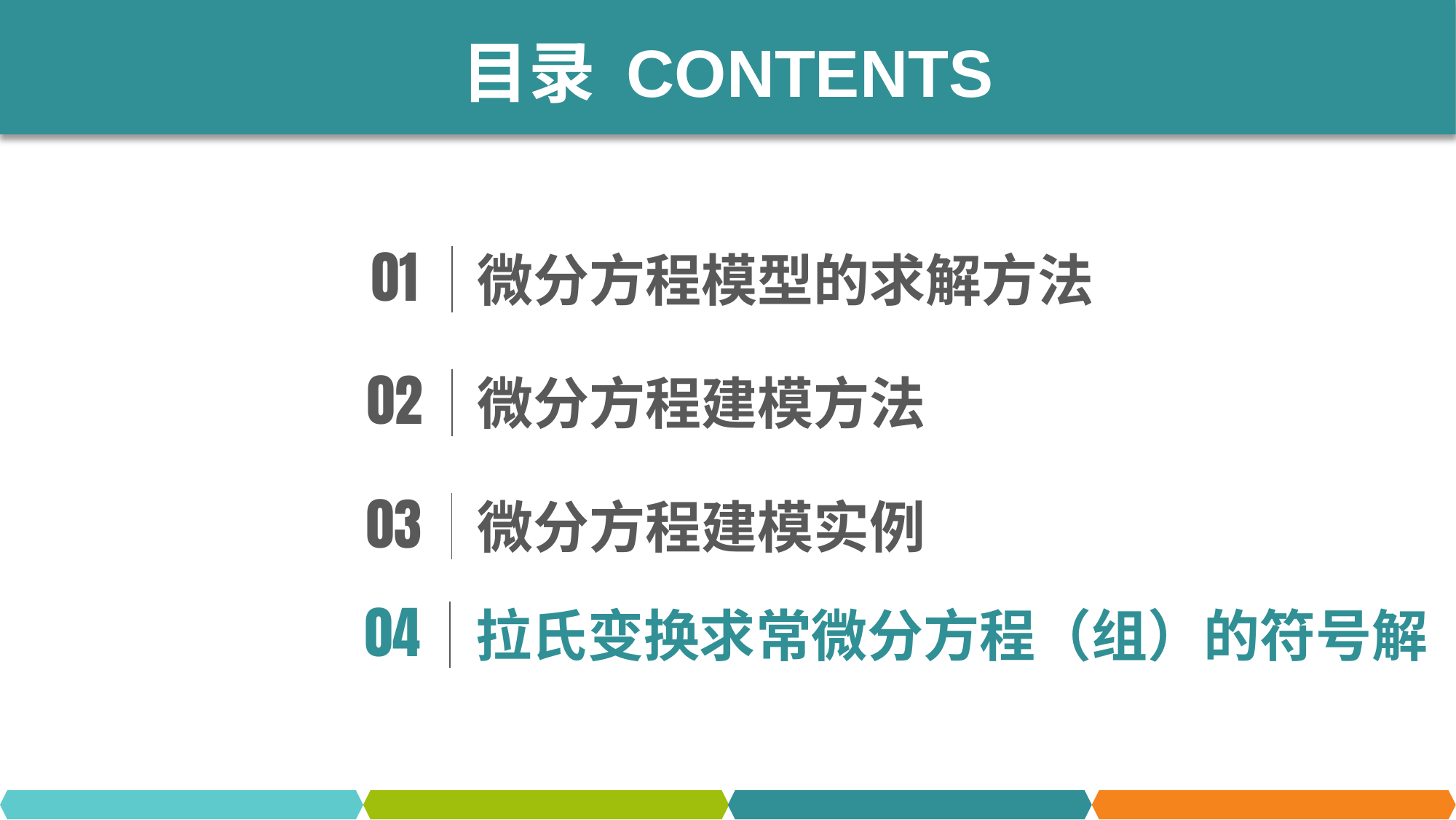

目录 CONTENTS
01
微分方程模型的求解方法
02
微分方程建模方法
03
微分方程建模实例
04
拉氏变换求常微分方程（组）的符号解